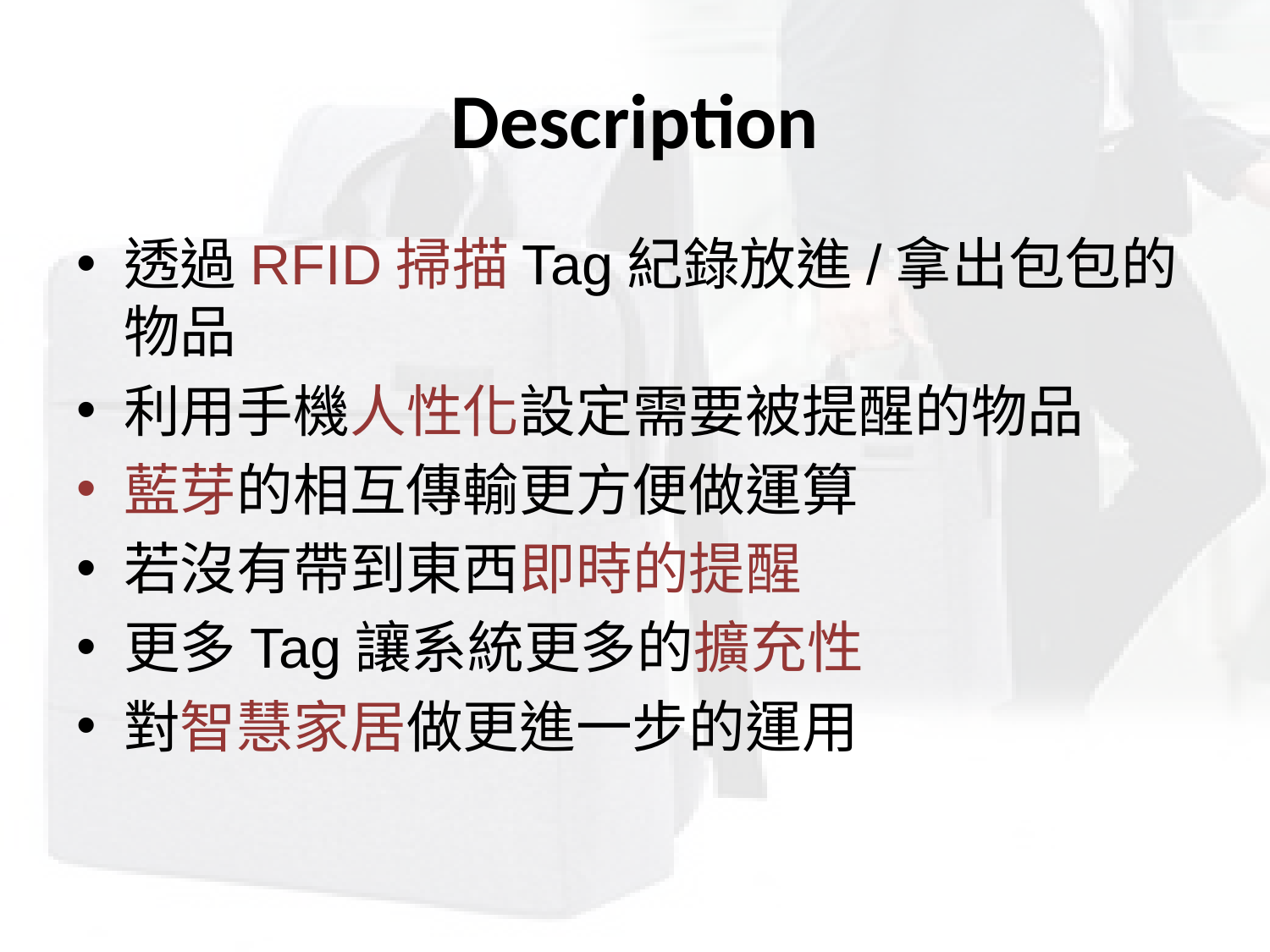

# Description
透過RFID掃描Tag紀錄放進/拿出包包的物品
利用手機人性化設定需要被提醒的物品
藍芽的相互傳輸更方便做運算
若沒有帶到東西即時的提醒
更多Tag讓系統更多的擴充性
對智慧家居做更進一步的運用